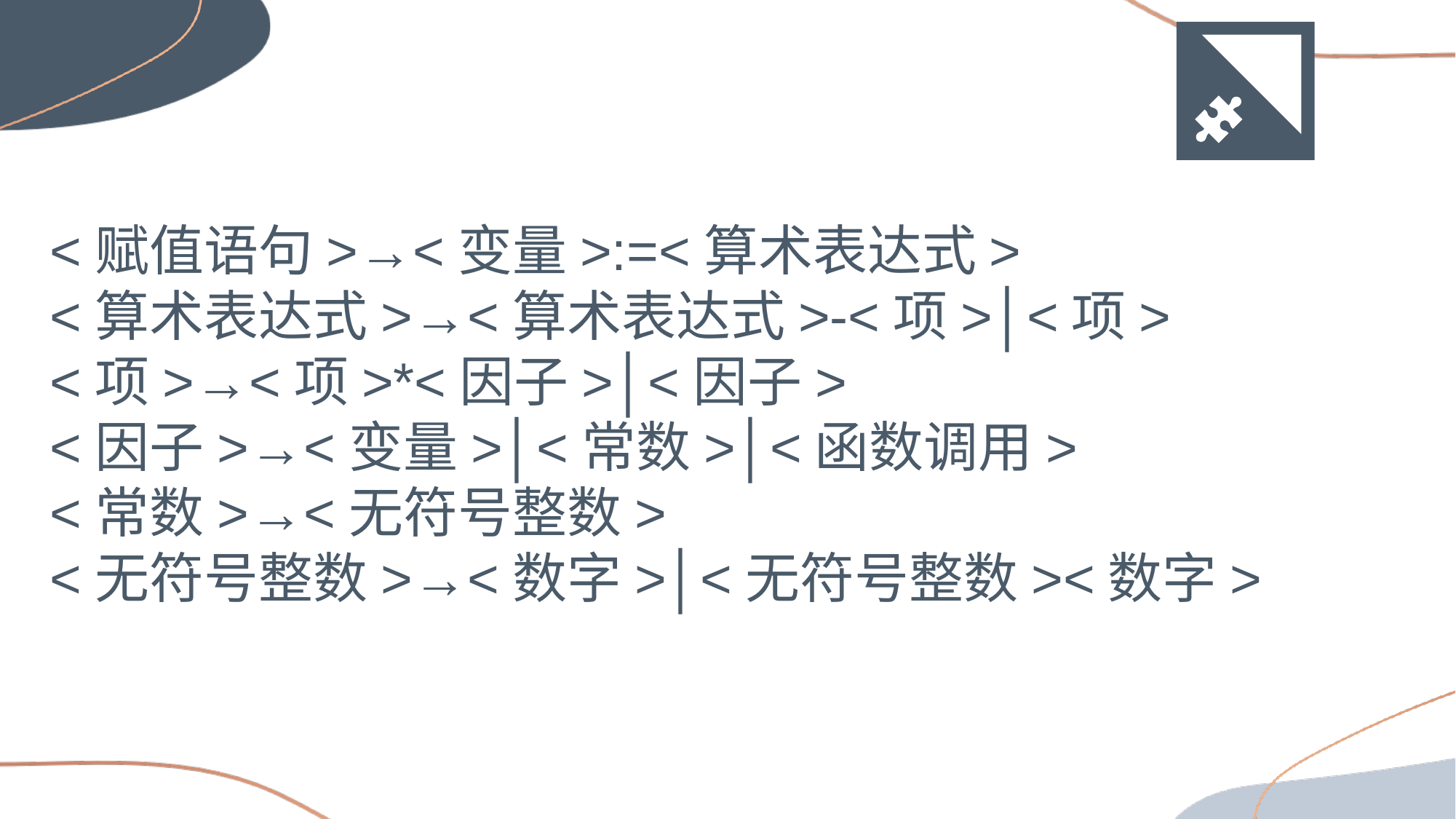

<赋值语句>→<变量>:=<算术表达式>
<算术表达式>→<算术表达式>-<项>│<项>
<项>→<项>*<因子>│<因子>
<因子>→<变量>│<常数>│<函数调用>
<常数>→<无符号整数>
<无符号整数>→<数字>│<无符号整数><数字>